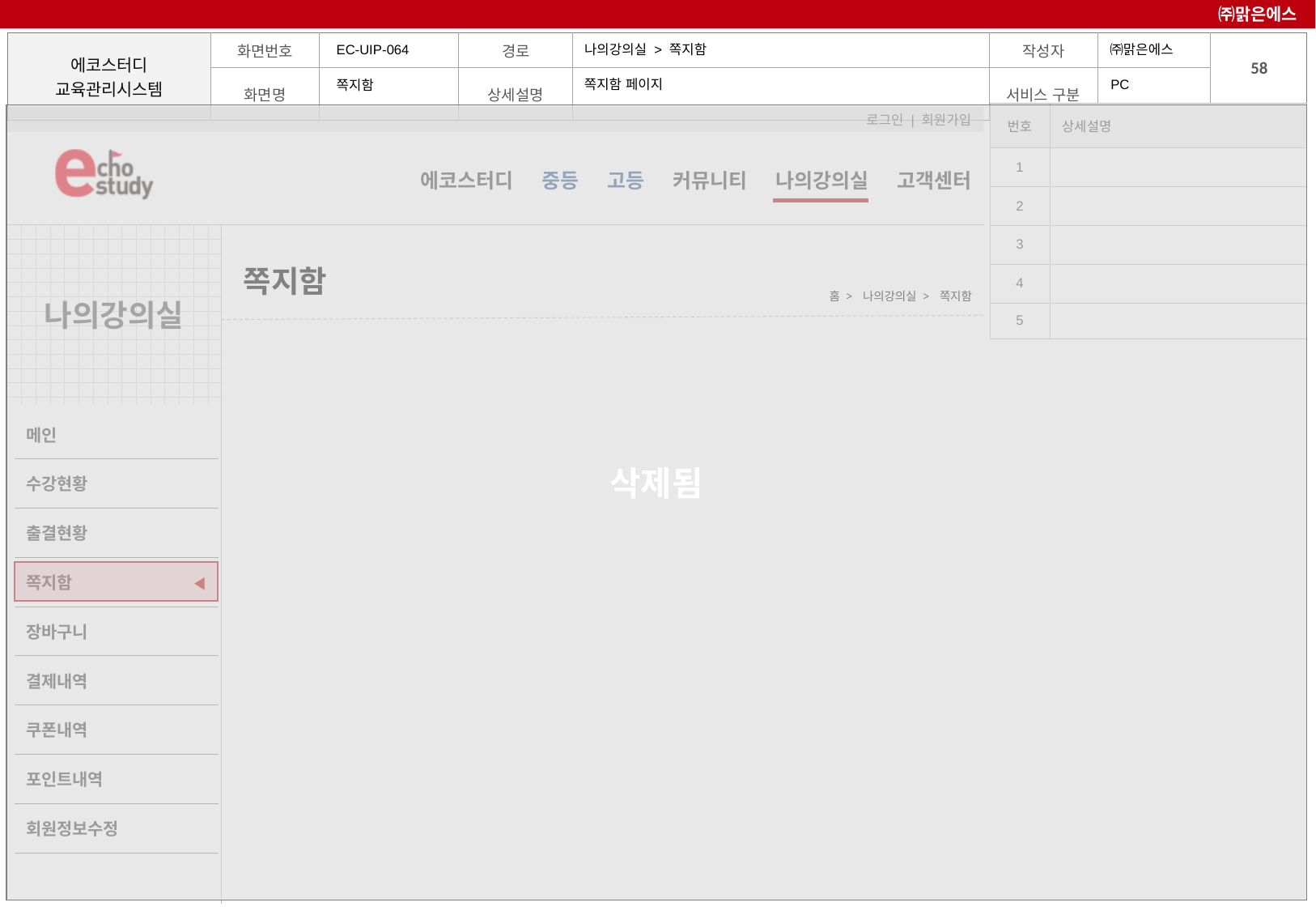

㈜맑은에스
나의강의실 > 쪽지함
EC-UIP-064
PC
쪽지함 페이지
쪽지함
| 번호 | 상세설명 |
| --- | --- |
| 1 |  |
| 2 |  |
| 3 |  |
| 4 |  |
| 5 |  |
삭제됨

# 쪽지함
홈 > 나의강의실 > 쪽지함
◀